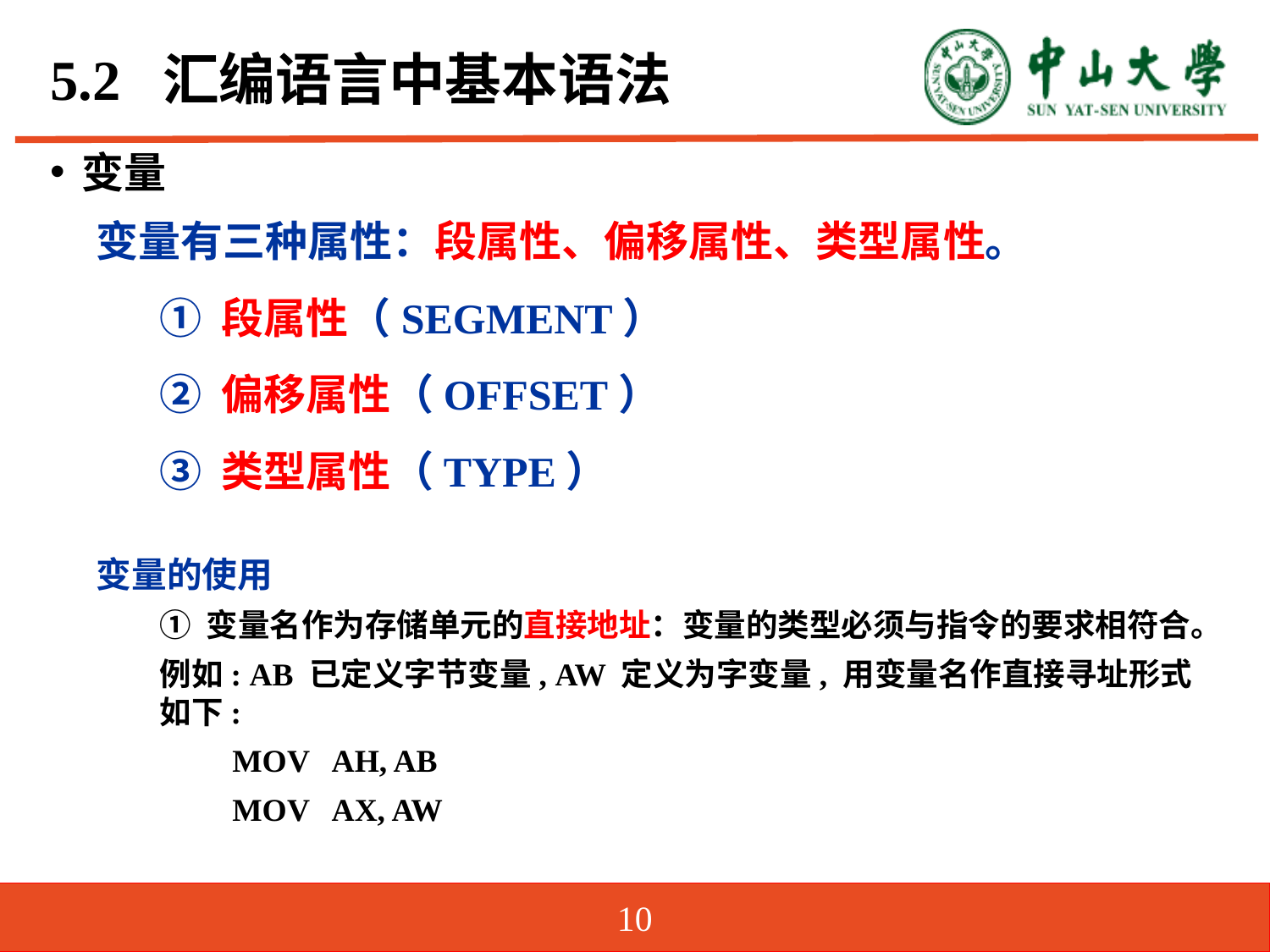

# 5.2  汇编语言中基本语法
变量
变量有三种属性：段属性、偏移属性、类型属性。
① 段属性（SEGMENT）
② 偏移属性（OFFSET）
③ 类型属性（TYPE）
变量的使用
① 变量名作为存储单元的直接地址：变量的类型必须与指令的要求相符合。
例如: AB 已定义字节变量, AW 定义为字变量, 用变量名作直接寻址形式如下:
         MOV   AH, AB
         MOV   AX, AW
10